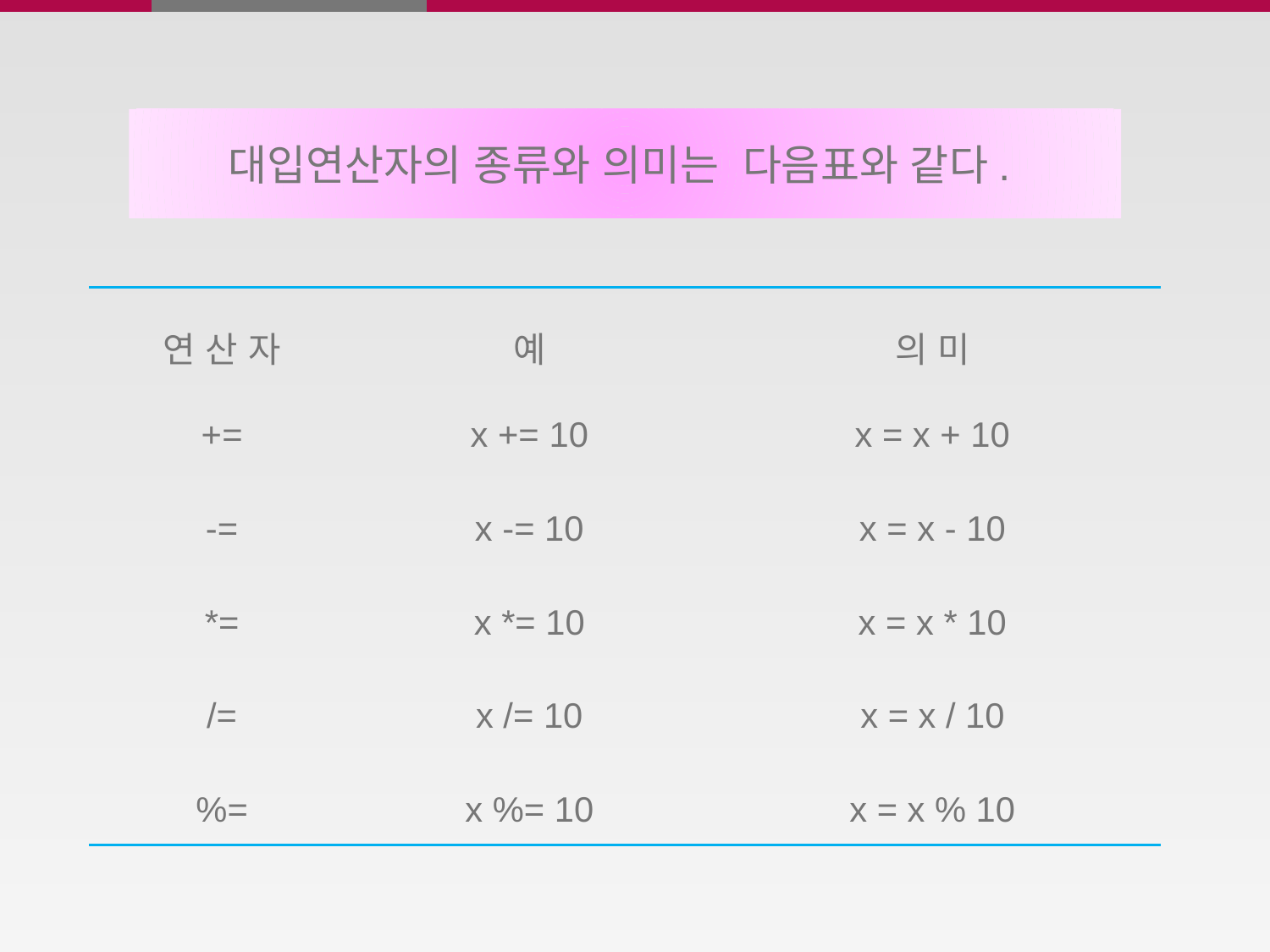

대입연산자의 종류와 의미는  다음표와 같다.
| 연 산 자 | 예 | 의 미 |
| --- | --- | --- |
| += | x += 10 | x = x + 10 |
| -= | x -= 10 | x = x - 10 |
| \*= | x \*= 10 | x = x \* 10 |
| /= | x /= 10 | x = x / 10 |
| %= | x %= 10 | x = x % 10 |